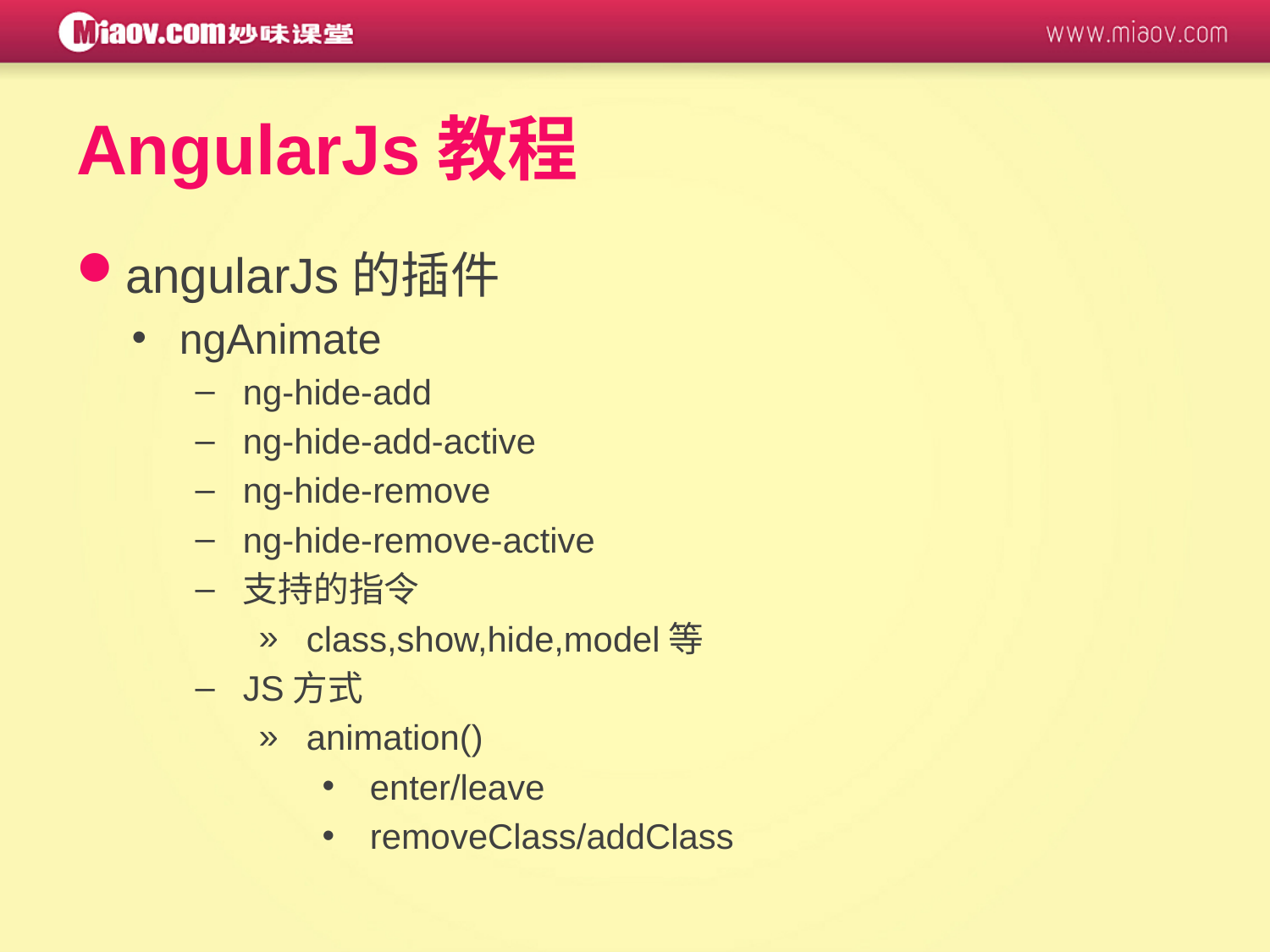

# AngularJs教程
angularJs的插件
ngAnimate
ng-hide-add
ng-hide-add-active
ng-hide-remove
ng-hide-remove-active
支持的指令
class,show,hide,model等
JS方式
animation()
enter/leave
removeClass/addClass